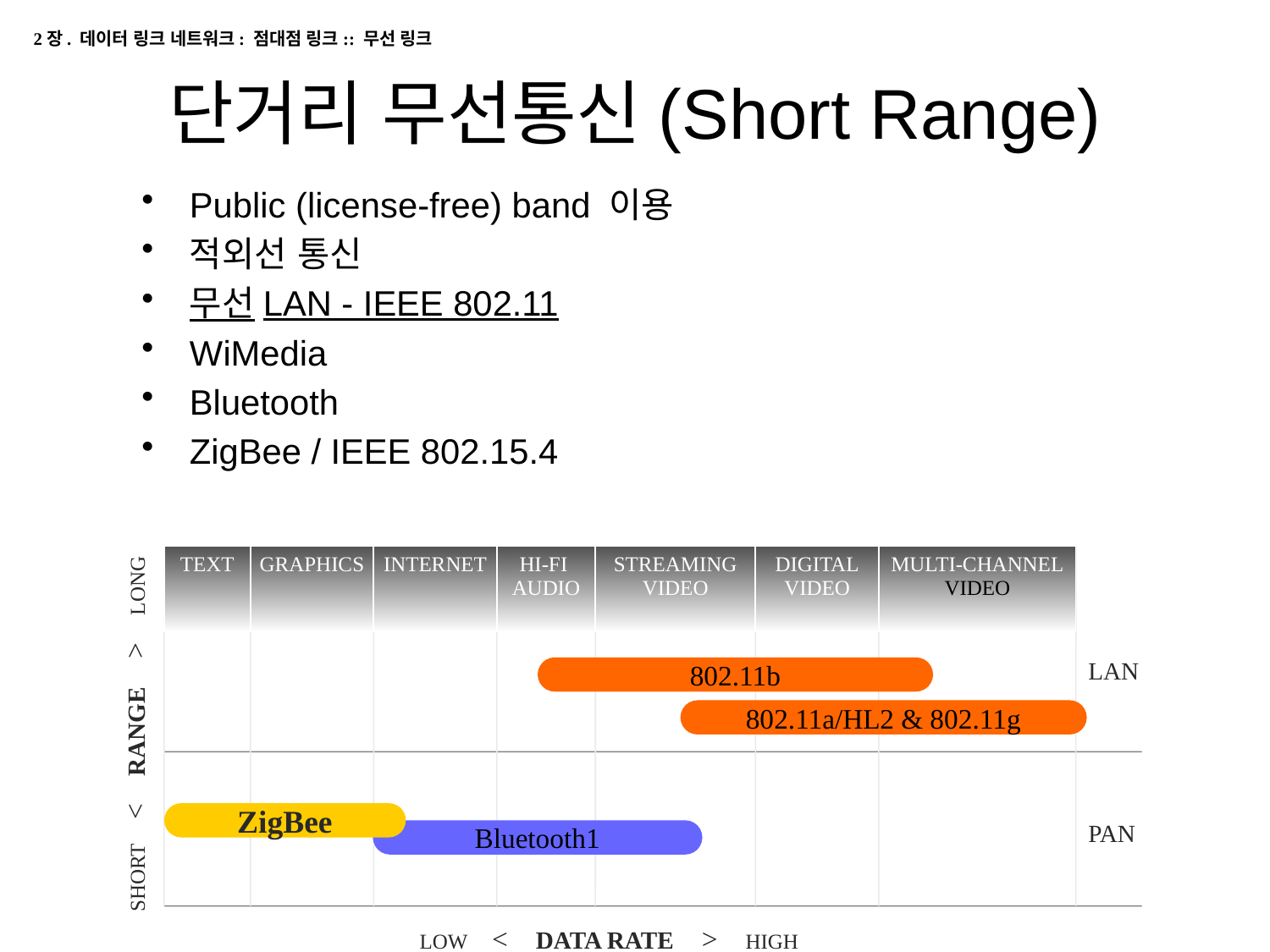

2장. 데이터 링크 네트워크: 점대점 링크:: 무선 링크
# 단거리 무선통신(Short Range)
Public (license-free) band 이용
적외선 통신
무선LAN - IEEE 802.11
WiMedia
Bluetooth
ZigBee / IEEE 802.15.4

TEXT
GRAPHICS
INTERNET
HI-FI
AUDIO
STREAMING
VIDEO
DIGITAL
VIDEO
MULTI-CHANNEL
VIDEO
LAN
802.11b
802.11a/HL2 & 802.11g
SHORT    <    RANGE    >    LONG

ZigBee
PAN
Bluetooth1

LOW    <    DATA RATE    >    HIGH